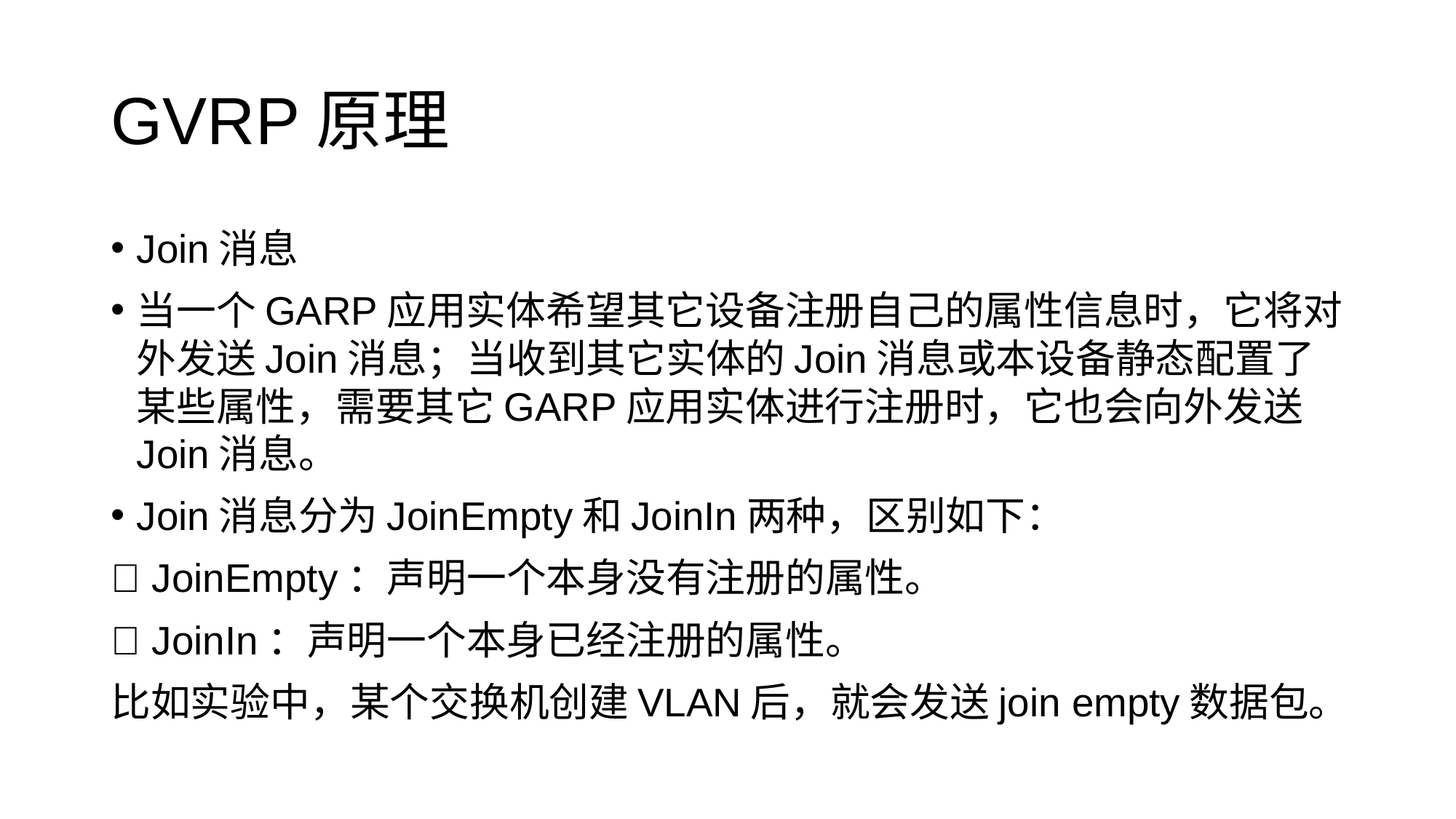

# GVRP原理
Join消息
当一个GARP应用实体希望其它设备注册自己的属性信息时，它将对外发送Join消息；当收到其它实体的Join消息或本设备静态配置了某些属性，需要其它GARP应用实体进行注册时，它也会向外发送Join消息。
Join消息分为JoinEmpty和JoinIn两种，区别如下：
􀁺 JoinEmpty：声明一个本身没有注册的属性。
􀁺 JoinIn：声明一个本身已经注册的属性。
比如实验中，某个交换机创建VLAN后，就会发送join empty数据包。